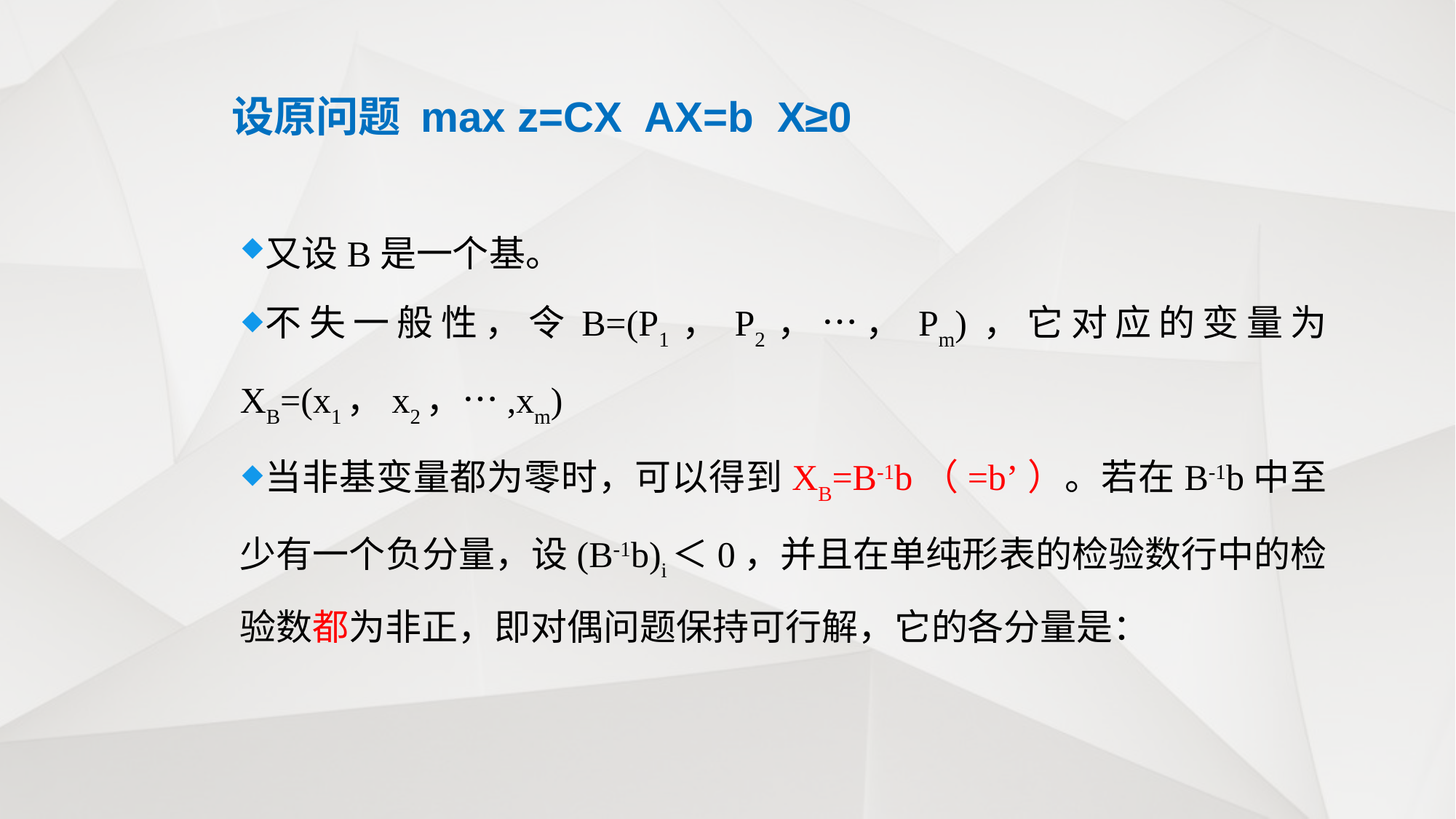

设原问题 max z=CX  AX=b  X≥0
又设B是一个基。
不失一般性，令B=(P1，P2，…，Pm)，它对应的变量为 XB=(x1，x2，…,xm)
当非基变量都为零时，可以得到XB=B-1b（=b’）。若在B-1b中至少有一个负分量，设(B-1b)i＜0，并且在单纯形表的检验数行中的检验数都为非正，即对偶问题保持可行解，它的各分量是：